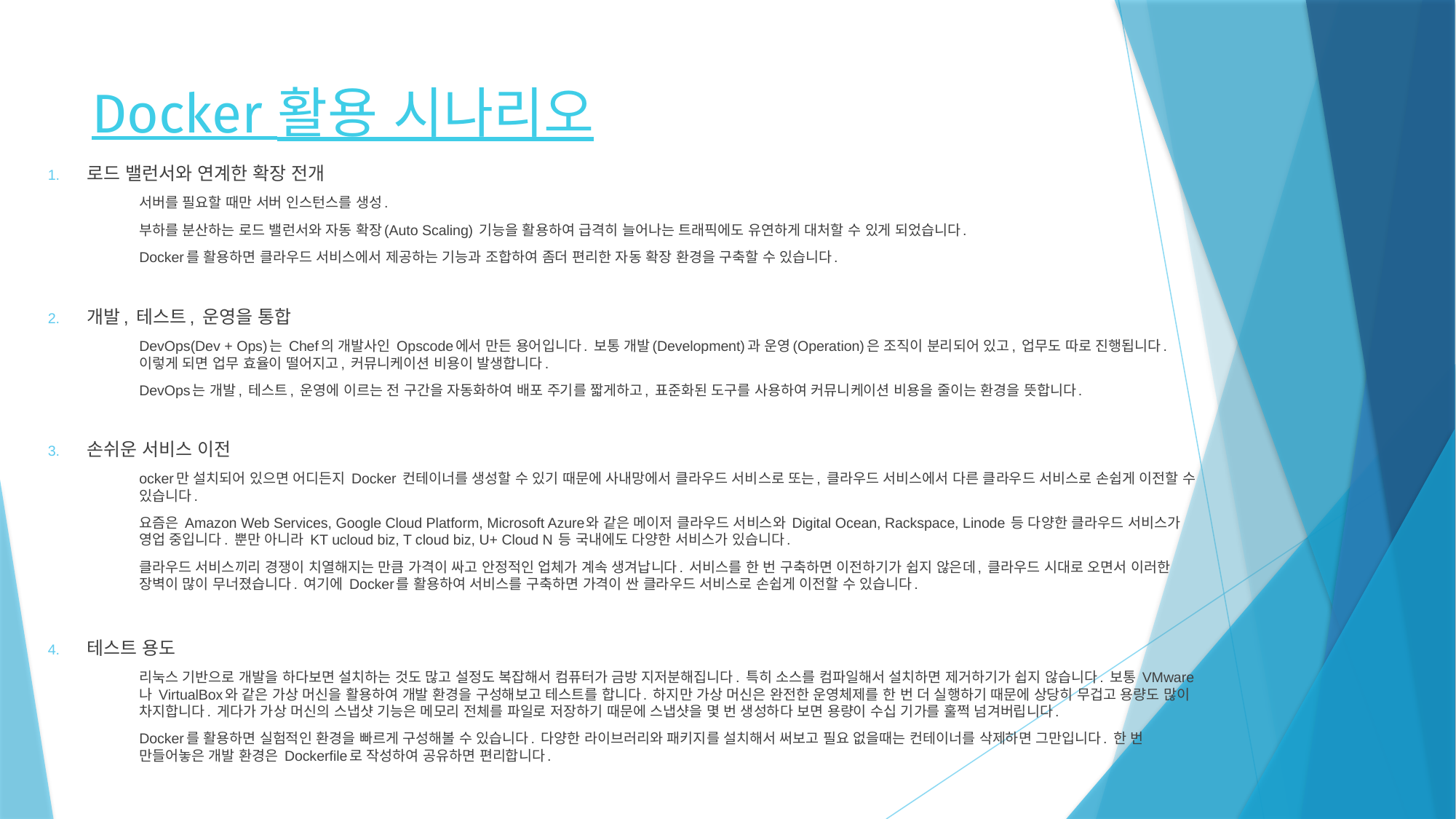

# Docker 활용 시나리오
로드 밸런서와 연계한 확장 전개
서버를 필요할 때만 서버 인스턴스를 생성.
부하를 분산하는 로드 밸런서와 자동 확장(Auto Scaling) 기능을 활용하여 급격히 늘어나는 트래픽에도 유연하게 대처할 수 있게 되었습니다.
Docker를 활용하면 클라우드 서비스에서 제공하는 기능과 조합하여 좀더 편리한 자동 확장 환경을 구축할 수 있습니다.

개발, 테스트, 운영을 통합
DevOps(Dev + Ops)는 Chef의 개발사인 Opscode에서 만든 용어입니다. 보통 개발(Development)과 운영(Operation)은 조직이 분리되어 있고, 업무도 따로 진행됩니다. 이렇게 되면 업무 효율이 떨어지고, 커뮤니케이션 비용이 발생합니다.
DevOps는 개발, 테스트, 운영에 이르는 전 구간을 자동화하여 배포 주기를 짧게하고, 표준화된 도구를 사용하여 커뮤니케이션 비용을 줄이는 환경을 뜻합니다.

손쉬운 서비스 이전
ocker만 설치되어 있으면 어디든지 Docker 컨테이너를 생성할 수 있기 때문에 사내망에서 클라우드 서비스로 또는, 클라우드 서비스에서 다른 클라우드 서비스로 손쉽게 이전할 수 있습니다.
요즘은 Amazon Web Services, Google Cloud Platform, Microsoft Azure와 같은 메이저 클라우드 서비스와 Digital Ocean, Rackspace, Linode 등 다양한 클라우드 서비스가 영업 중입니다. 뿐만 아니라 KT ucloud biz, T cloud biz, U+ Cloud N 등 국내에도 다양한 서비스가 있습니다.
클라우드 서비스끼리 경쟁이 치열해지는 만큼 가격이 싸고 안정적인 업체가 계속 생겨납니다. 서비스를 한 번 구축하면 이전하기가 쉽지 않은데, 클라우드 시대로 오면서 이러한 장벽이 많이 무너졌습니다. 여기에 Docker를 활용하여 서비스를 구축하면 가격이 싼 클라우드 서비스로 손쉽게 이전할 수 있습니다.

테스트 용도
리눅스 기반으로 개발을 하다보면 설치하는 것도 많고 설정도 복잡해서 컴퓨터가 금방 지저분해집니다. 특히 소스를 컴파일해서 설치하면 제거하기가 쉽지 않습니다. 보통 VMware나 VirtualBox와 같은 가상 머신을 활용하여 개발 환경을 구성해보고 테스트를 합니다. 하지만 가상 머신은 완전한 운영체제를 한 번 더 실행하기 때문에 상당히 무겁고 용량도 많이 차지합니다. 게다가 가상 머신의 스냅샷 기능은 메모리 전체를 파일로 저장하기 때문에 스냅샷을 몇 번 생성하다 보면 용량이 수십 기가를 훌쩍 넘겨버립니다.
Docker를 활용하면 실험적인 환경을 빠르게 구성해볼 수 있습니다. 다양한 라이브러리와 패키지를 설치해서 써보고 필요 없을때는 컨테이너를 삭제하면 그만입니다. 한 번 만들어놓은 개발 환경은 Dockerfile로 작성하여 공유하면 편리합니다.